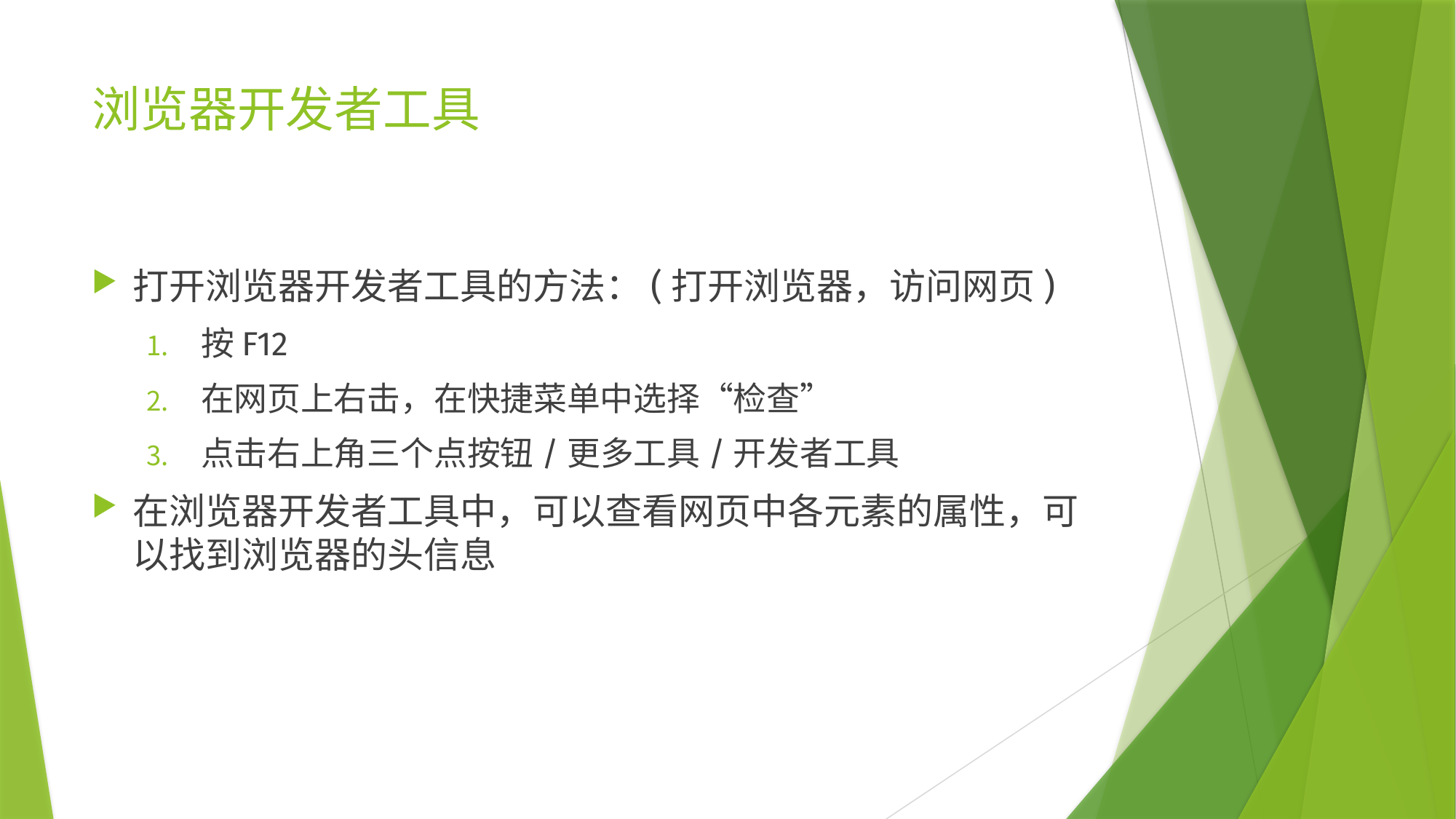

# 浏览器开发者工具
打开浏览器开发者工具的方法：(打开浏览器，访问网页)
按F12
在网页上右击，在快捷菜单中选择“检查”
点击右上角三个点按钮/更多工具/开发者工具
在浏览器开发者工具中，可以查看网页中各元素的属性，可以找到浏览器的头信息